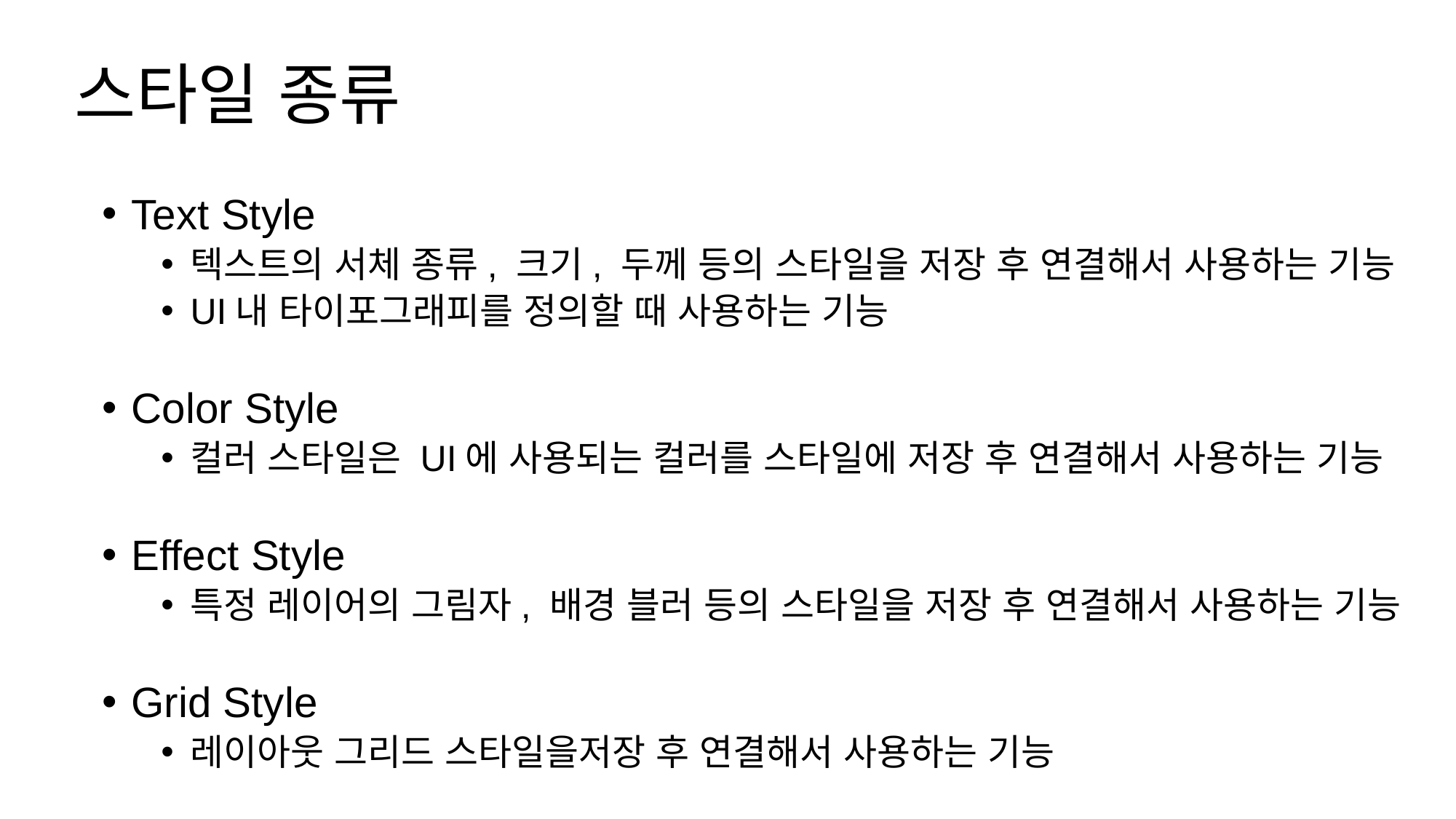

# 스타일 종류
Text Style
텍스트의 서체 종류, 크기, 두께 등의 스타일을 저장 후 연결해서 사용하는 기능
UI내 타이포그래피를 정의할 때 사용하는 기능
Color Style
컬러 스타일은 UI에 사용되는 컬러를 스타일에 저장 후 연결해서 사용하는 기능
Effect Style
특정 레이어의 그림자, 배경 블러 등의 스타일을 저장 후 연결해서 사용하는 기능
Grid Style
레이아웃 그리드 스타일을저장 후 연결해서 사용하는 기능